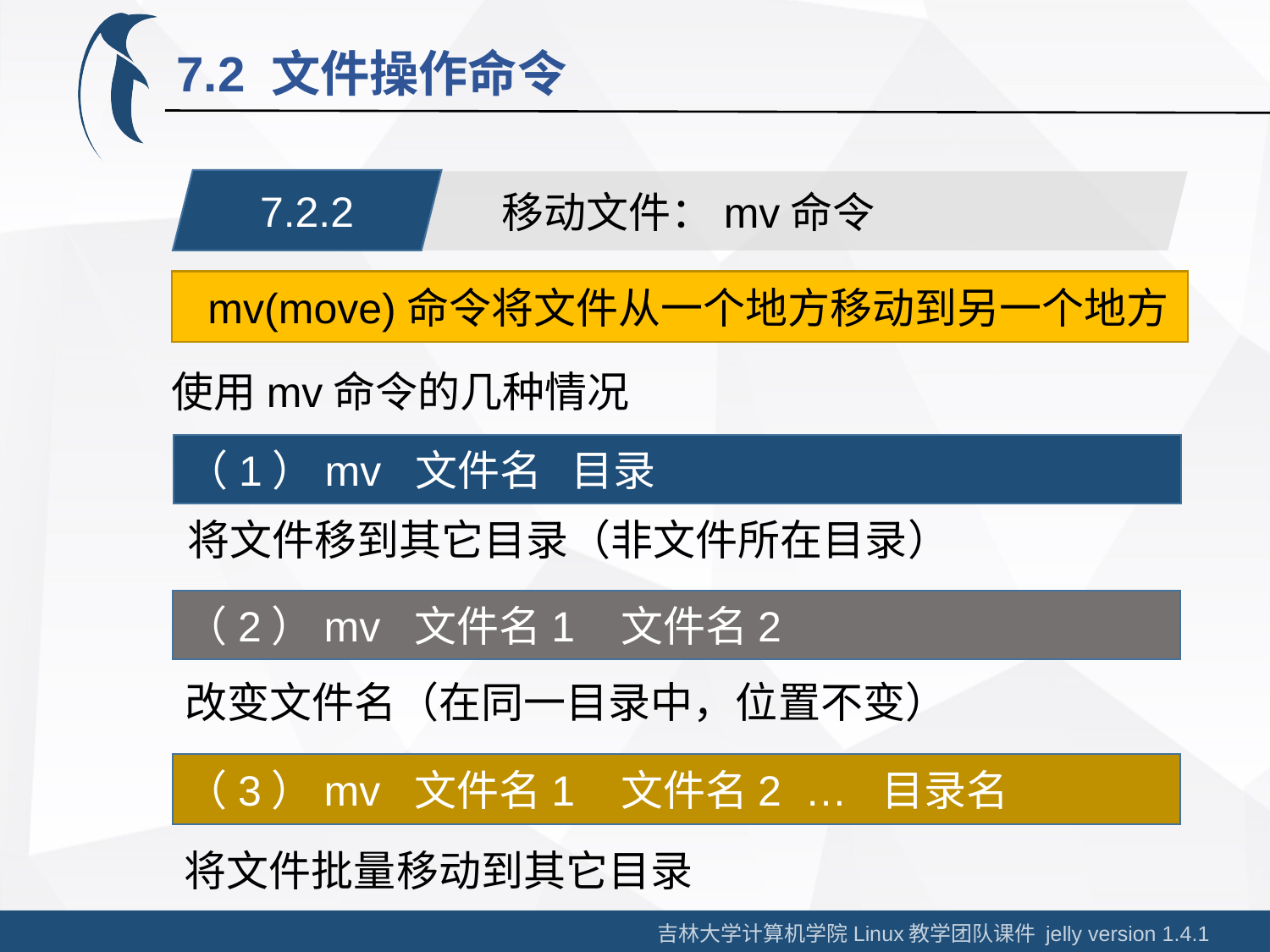

7.2 文件操作命令
7.2.2
移动文件：mv命令
  mv(move)命令将文件从一个地方移动到另一个地方
使用mv命令的几种情况
（1）mv  文件名   目录
将文件移到其它目录（非文件所在目录）
（2）mv  文件名1   文件名2
改变文件名（在同一目录中，位置不变）
（3）mv  文件名1   文件名2  …  目录名
将文件批量移动到其它目录